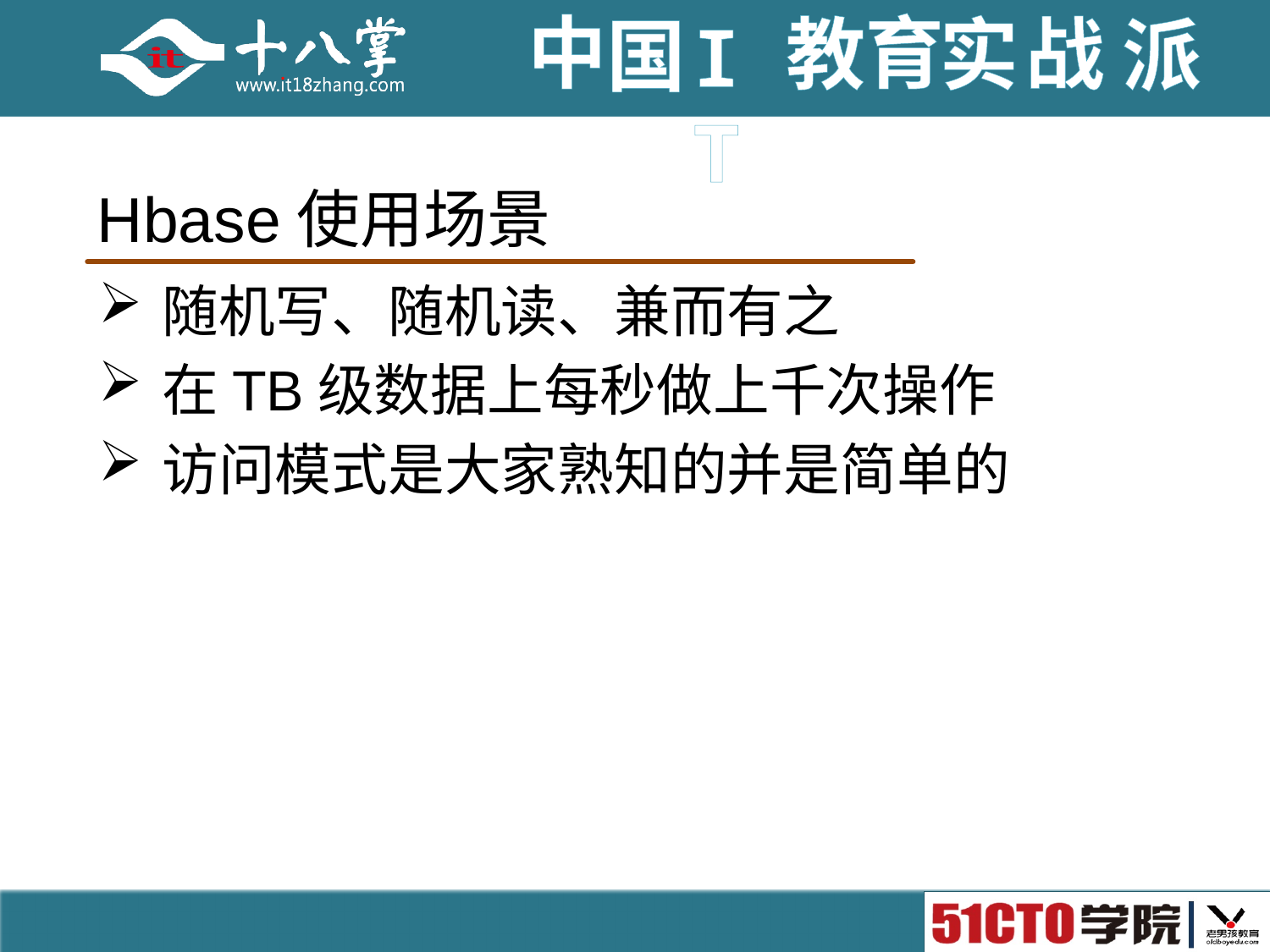

# Hbase使用场景
随机写、随机读、兼而有之
在TB级数据上每秒做上千次操作
访问模式是大家熟知的并是简单的